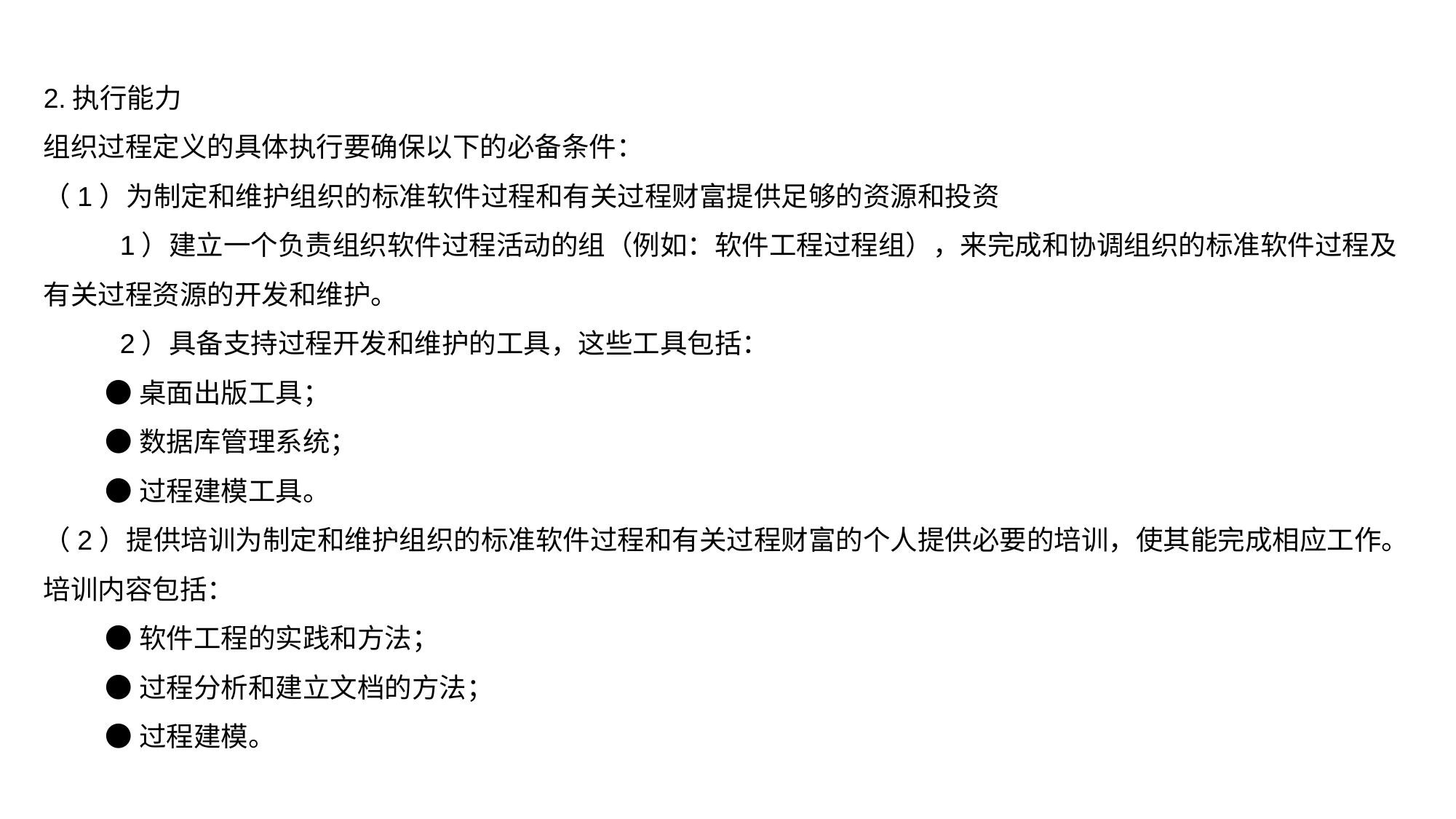

2.执行能力
组织过程定义的具体执行要确保以下的必备条件：
（1）为制定和维护组织的标准软件过程和有关过程财富提供足够的资源和投资
          1）建立一个负责组织软件过程活动的组（例如：软件工程过程组），来完成和协调组织的标准软件过程及有关过程资源的开发和维护。
          2）具备支持过程开发和维护的工具，这些工具包括：
          ●桌面出版工具；
          ●数据库管理系统；
          ●过程建模工具。
（2）提供培训为制定和维护组织的标准软件过程和有关过程财富的个人提供必要的培训，使其能完成相应工作。培训内容包括：
          ●软件工程的实践和方法；
          ●过程分析和建立文档的方法；
          ●过程建模。